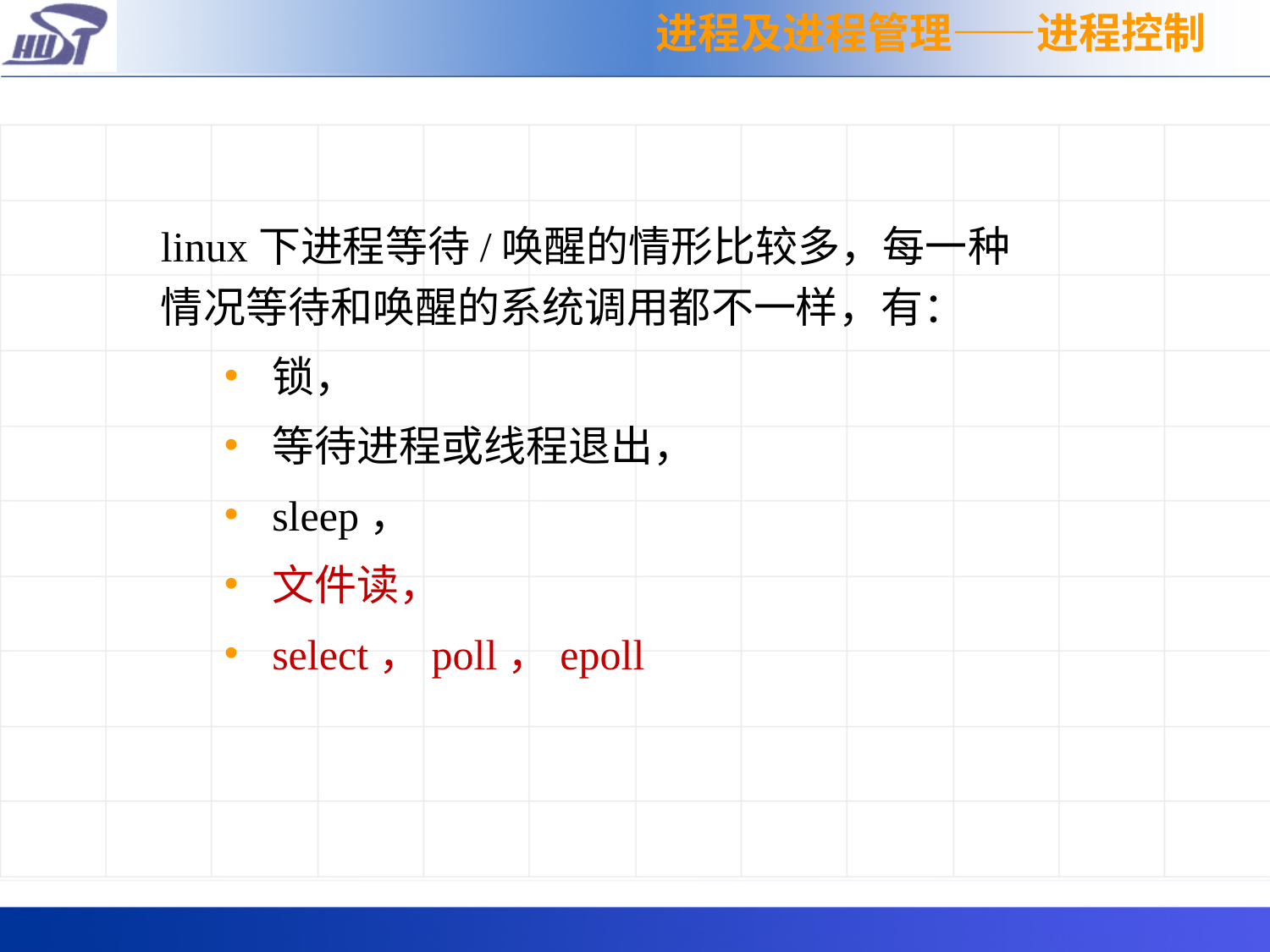

进程及进程管理——进程控制
linux下进程等待/唤醒的情形比较多，每一种情况等待和唤醒的系统调用都不一样，有：
锁，
等待进程或线程退出，
sleep，
文件读，
select，poll，epoll